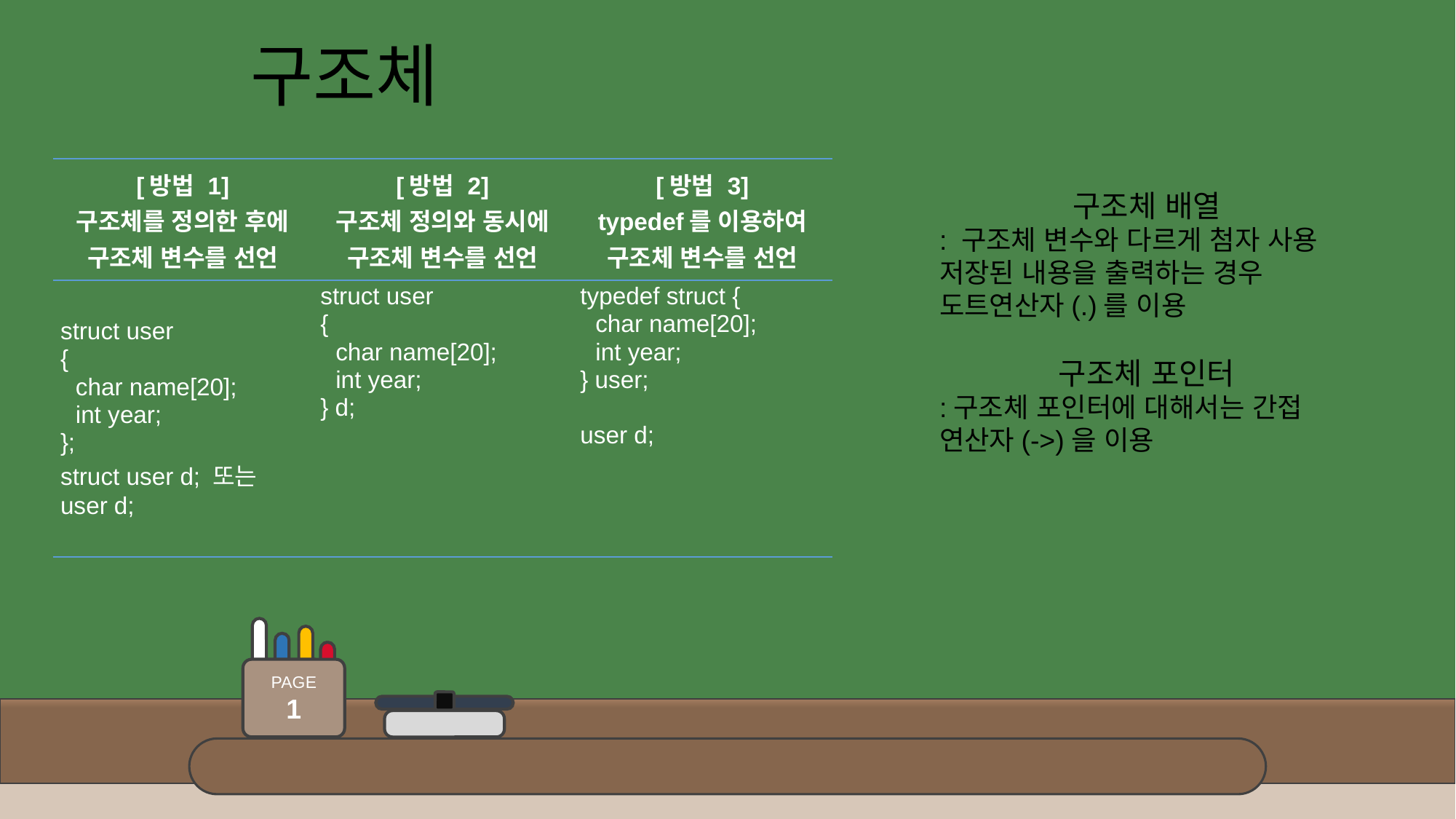

구조체
| [방법 1] 구조체를 정의한 후에 구조체 변수를 선언 | [방법 2] 구조체 정의와 동시에 구조체 변수를 선언 | [방법 3] typedef를 이용하여 구조체 변수를 선언 |
| --- | --- | --- |
| struct user { char name[20]; int year; }; struct user d; 또는 user d; | struct user { char name[20]; int year; } d; | typedef struct { char name[20]; int year; } user;   user d; |
구조체 배열
: 구조체 변수와 다르게 첨자 사용
저장된 내용을 출력하는 경우 도트연산자(.)를 이용

구조체 포인터
:구조체 포인터에 대해서는 간접 연산자(->)을 이용

PAGE
1